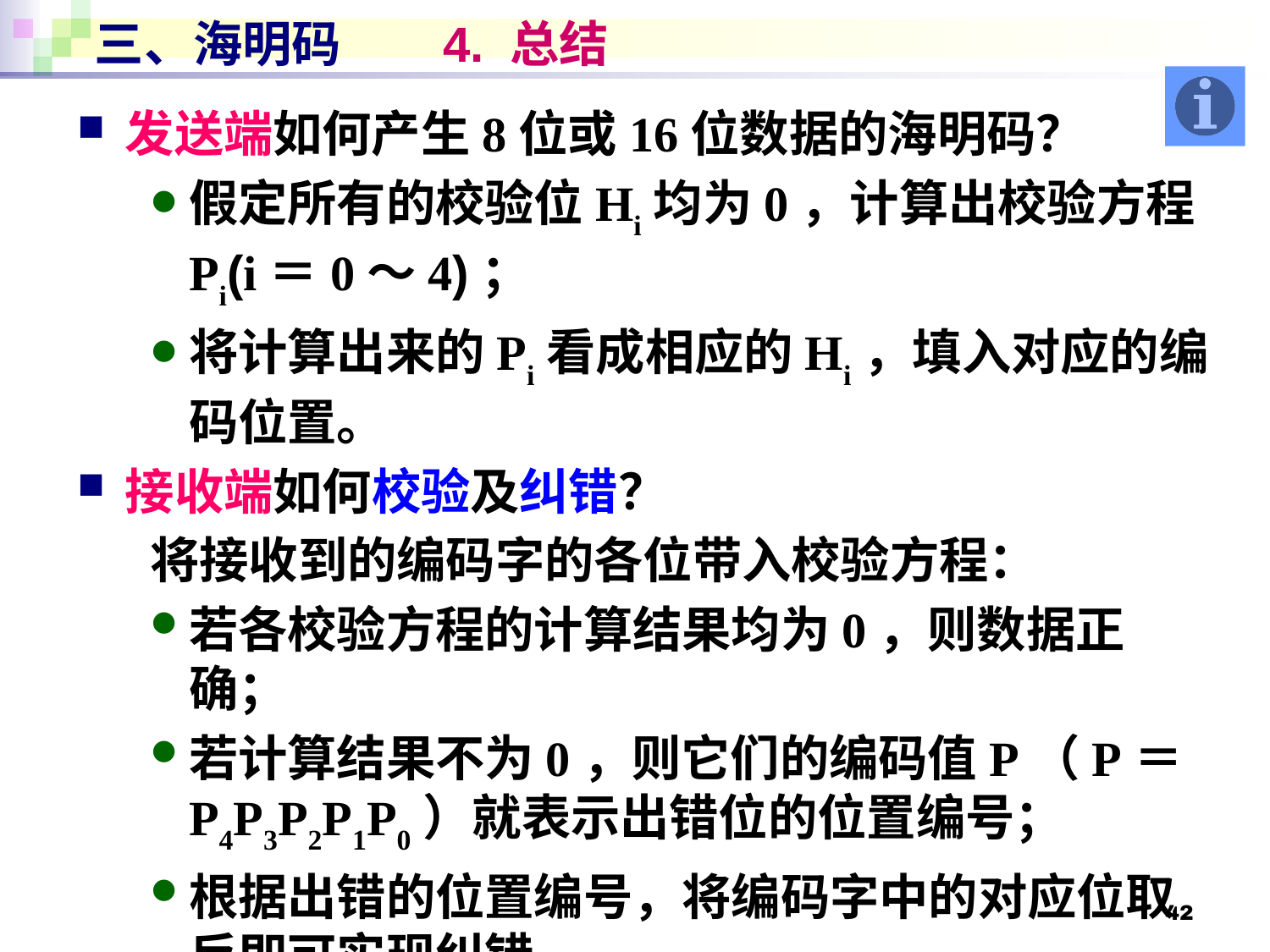

# 三、海明码        4. 总结

发送端如何产生8位或16位数据的海明码？
假定所有的校验位Hi均为0，计算出校验方程Pi(i＝0～4)；
将计算出来的Pi看成相应的Hi，填入对应的编码位置。
接收端如何校验及纠错？
将接收到的编码字的各位带入校验方程：
若各校验方程的计算结果均为0，则数据正确；
若计算结果不为0，则它们的编码值P（P＝P4P3P2P1P0）就表示出错位的位置编号；
根据出错的位置编号，将编码字中的对应位取反即可实现纠错。
42